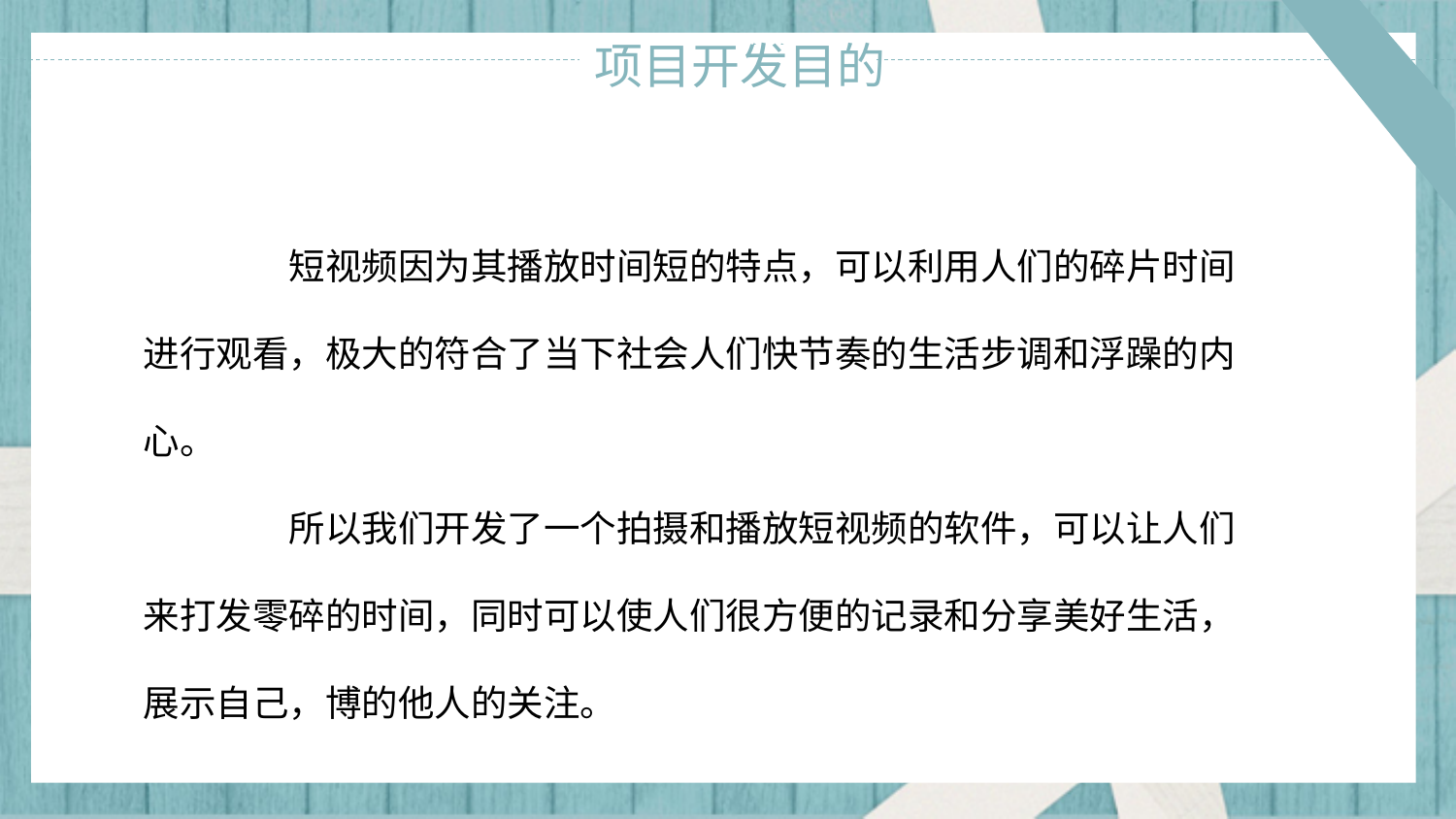

项目开发目的

	短视频因为其播放时间短的特点，可以利用人们的碎片时间进行观看，极大的符合了当下社会人们快节奏的生活步调和浮躁的内心。
	所以我们开发了一个拍摄和播放短视频的软件，可以让人们来打发零碎的时间，同时可以使人们很方便的记录和分享美好生活，展示自己，博的他人的关注。